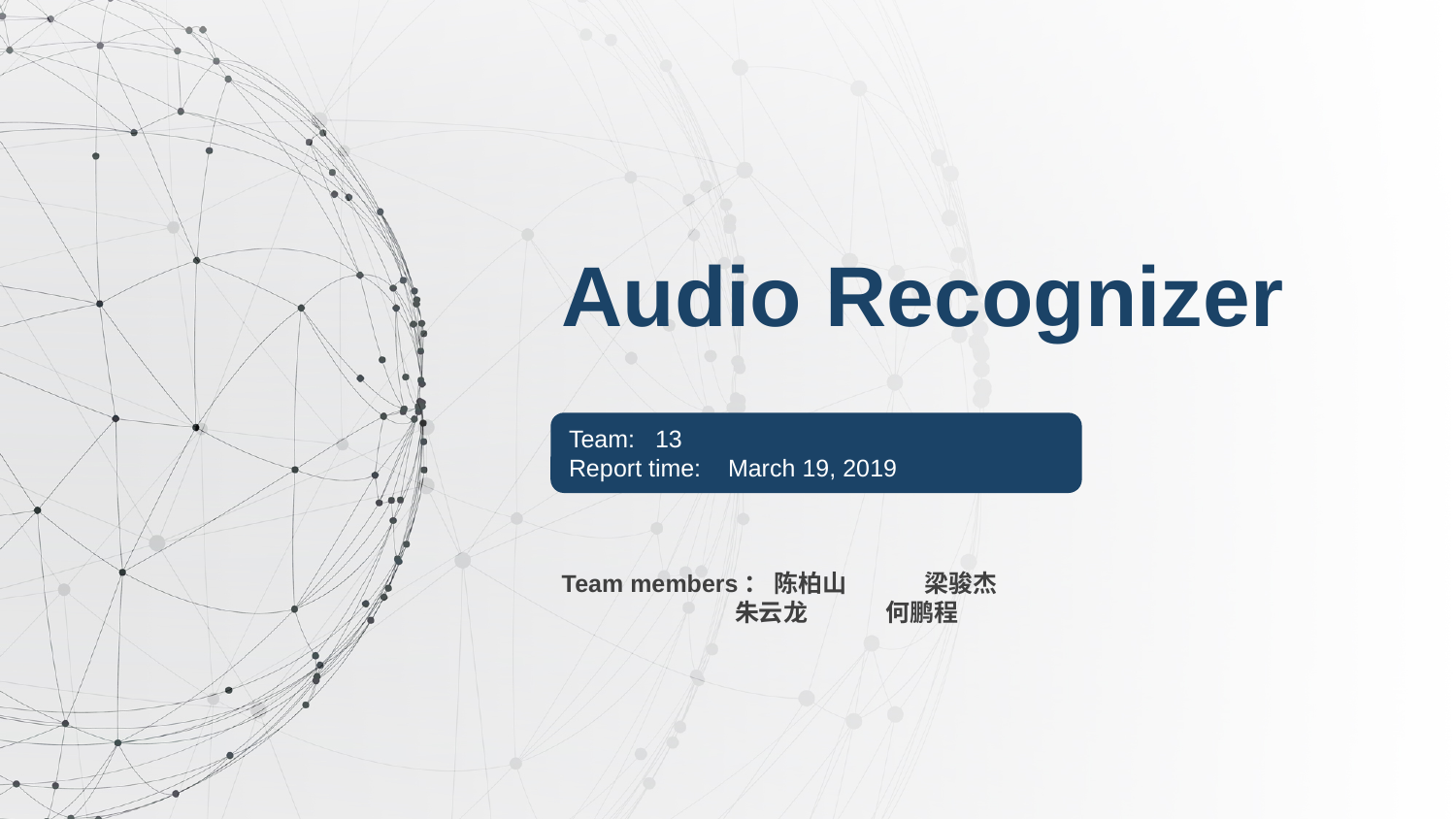

Audio Recognizer
Team:   13
Report time:    March 19, 2019
Team members： 陈柏山              梁骏杰
                              朱云龙              何鹏程